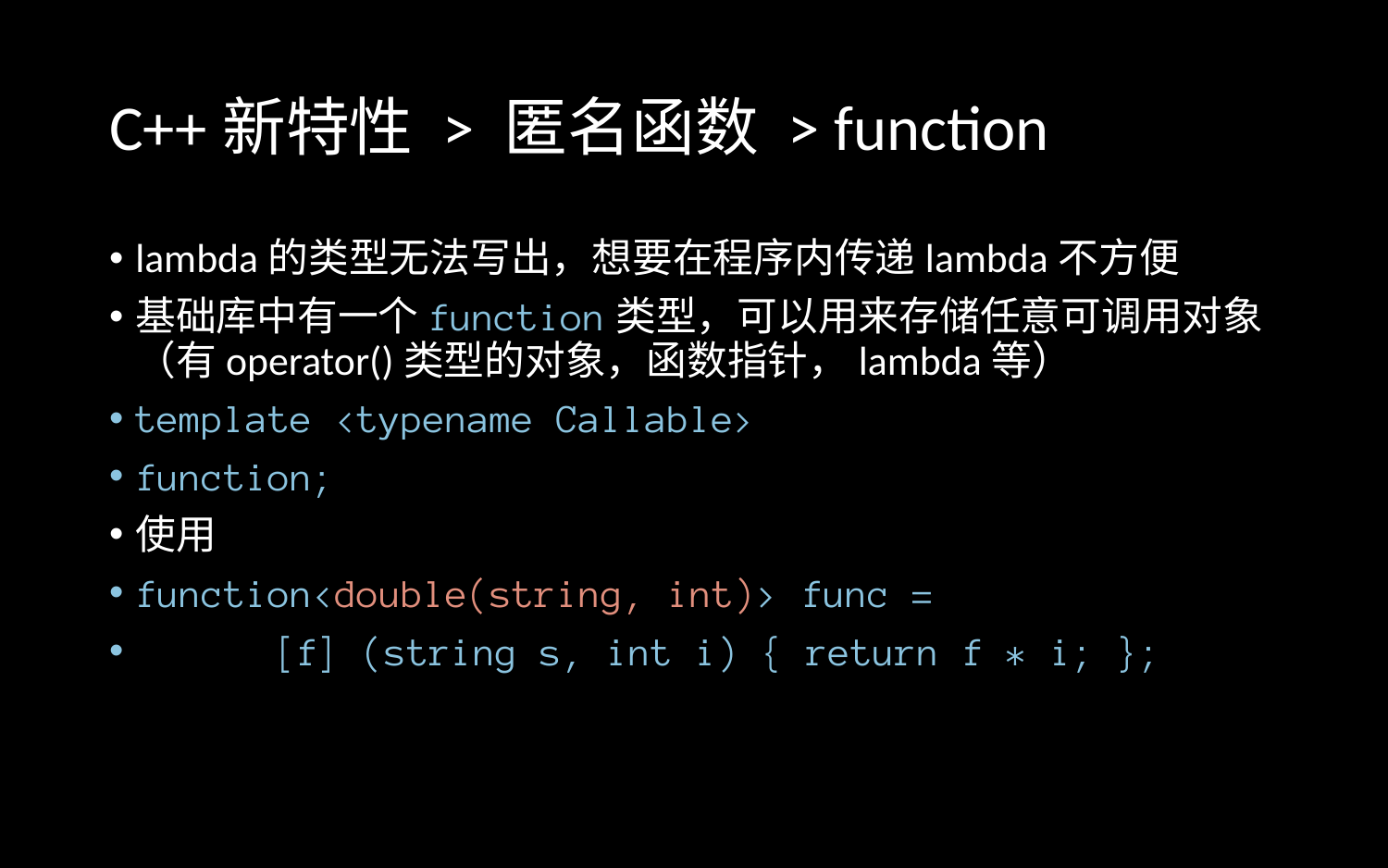

# C++新特性 > 匿名函数 > function
lambda的类型无法写出，想要在程序内传递lambda不方便
基础库中有一个function类型，可以用来存储任意可调用对象（有operator()类型的对象，函数指针，lambda等）
template <typename Callable>
function;
使用
function<double(string, int)> func =
	[f] (string s, int i) { return f * i; };